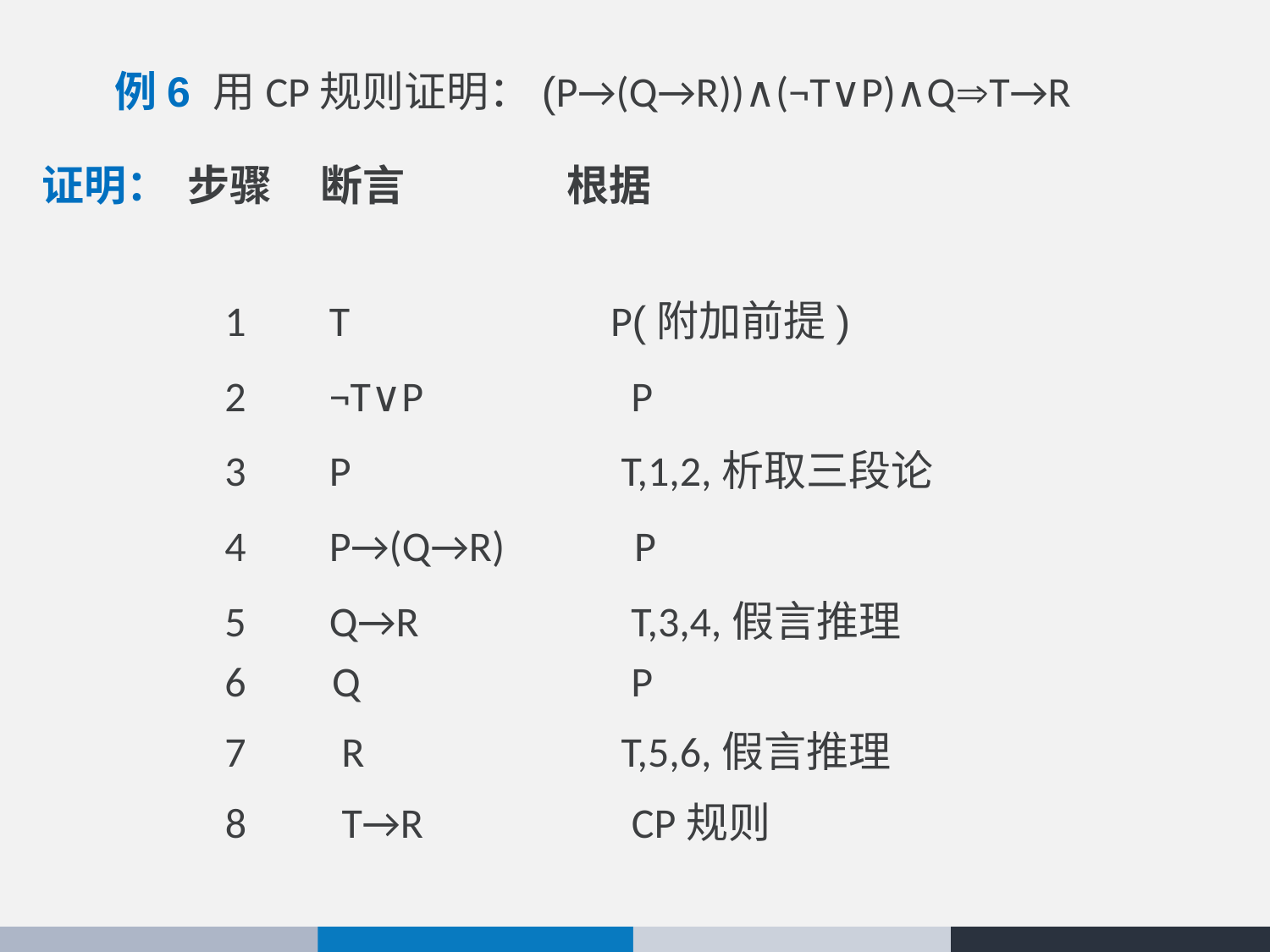

例6 用CP规则证明：(P→(Q→R))∧(¬T∨P)∧Q⇒T→R
证明：  步骤     断言                 根据
1       T                      P(附加前提)
2       ¬T∨P  	                P
3       P 	            T,1,2,析取三段论
4       P→(Q→R)	   P
5       Q→R	                T,3,4,假言推理
6         Q 	                P
7          R	            T,5,6,假言推理
8          T→R  	                CP规则